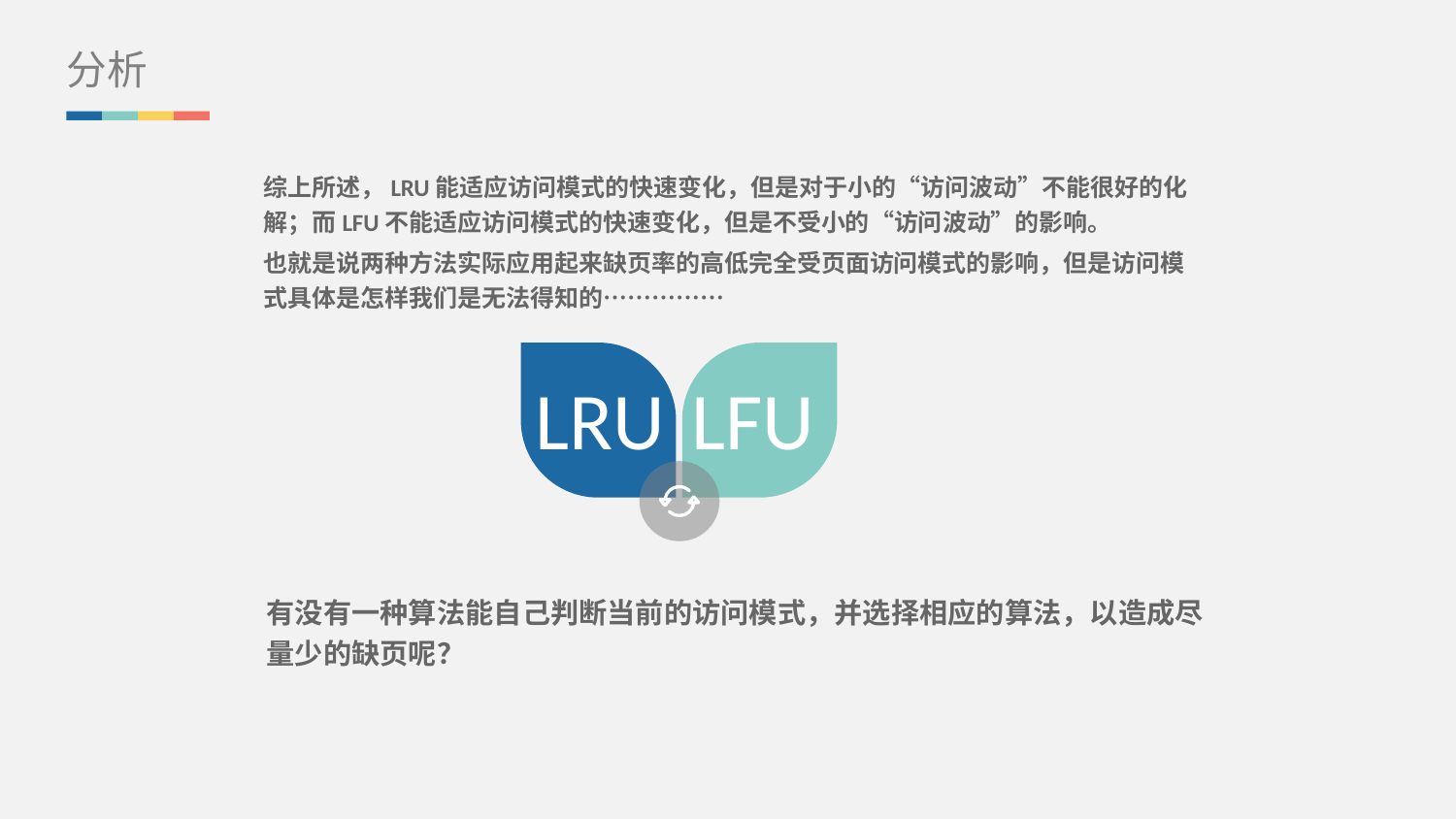

分析

综上所述，LRU能适应访问模式的快速变化，但是对于小的“访问波动”不能很好的化解；而LFU不能适应访问模式的快速变化，但是不受小的“访问波动”的影响。
也就是说两种方法实际应用起来缺页率的高低完全受页面访问模式的影响，但是访问模式具体是怎样我们是无法得知的……………

LRU
LFU

有没有一种算法能自己判断当前的访问模式，并选择相应的算法，以造成尽量少的缺页呢？